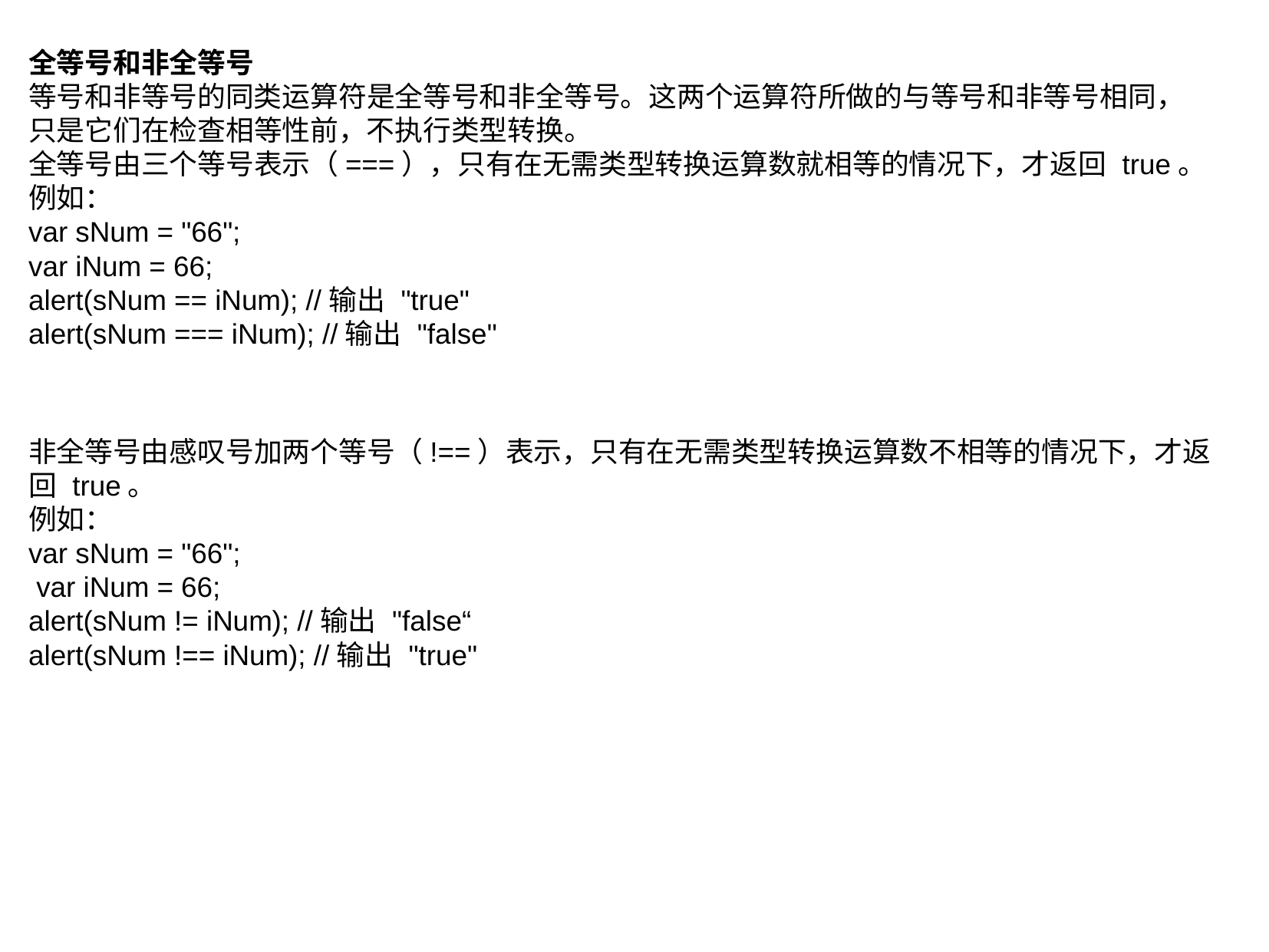

全等号和非全等号
等号和非等号的同类运算符是全等号和非全等号。这两个运算符所做的与等号和非等号相同，只是它们在检查相等性前，不执行类型转换。
全等号由三个等号表示（===），只有在无需类型转换运算数就相等的情况下，才返回 true。
例如：
var sNum = "66";
var iNum = 66;
alert(sNum == iNum); //输出 "true"
alert(sNum === iNum); //输出 "false"
非全等号由感叹号加两个等号（!==）表示，只有在无需类型转换运算数不相等的情况下，才返回 true。
例如：
var sNum = "66";
 var iNum = 66;
alert(sNum != iNum); //输出 "false“
alert(sNum !== iNum); //输出 "true"